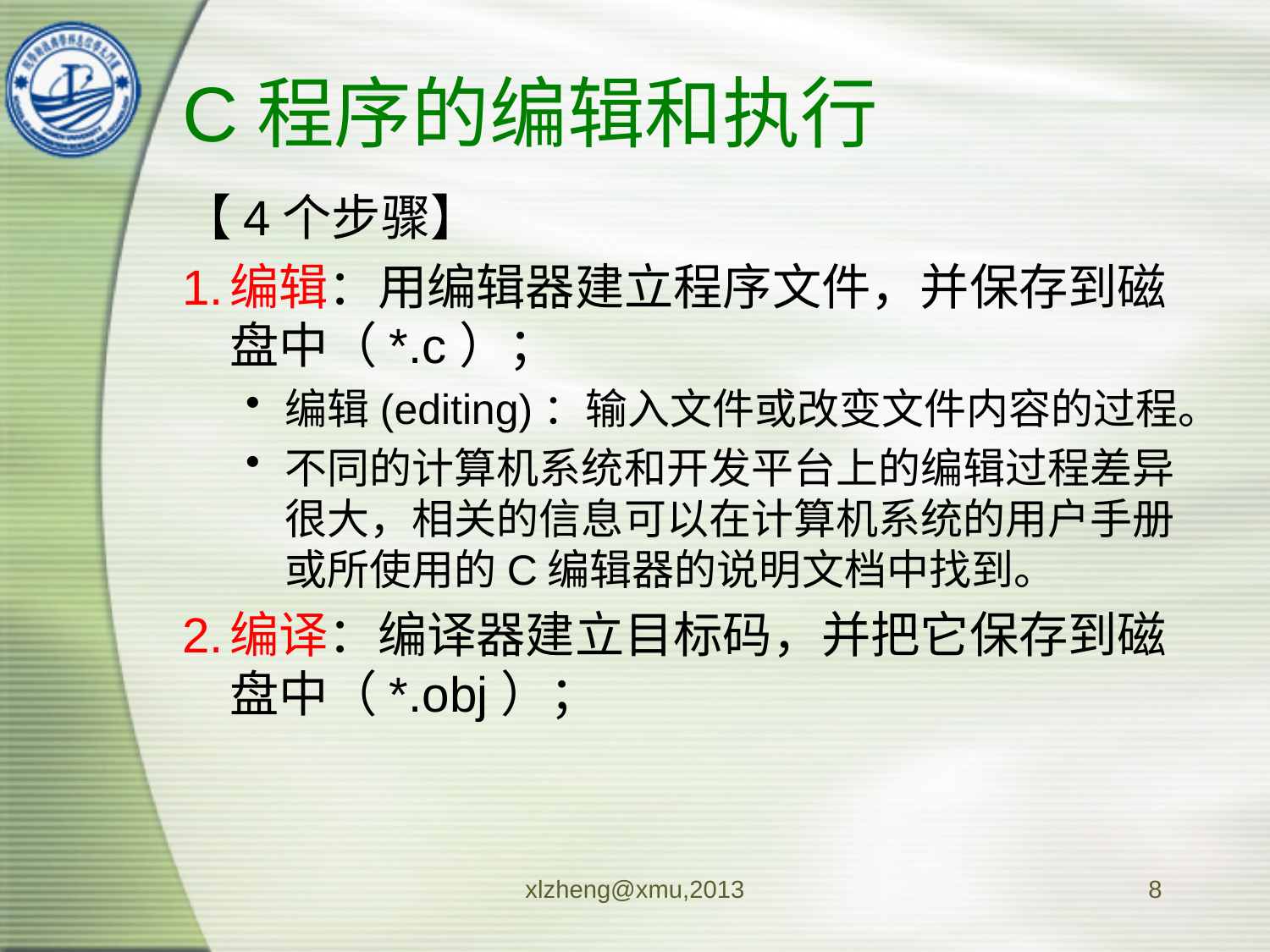

# C程序的编辑和执行
【4个步骤】
编辑：用编辑器建立程序文件，并保存到磁盘中（*.c）；
编辑(editing)：输入文件或改变文件内容的过程。
不同的计算机系统和开发平台上的编辑过程差异很大，相关的信息可以在计算机系统的用户手册或所使用的C编辑器的说明文档中找到。
编译：编译器建立目标码，并把它保存到磁盘中（*.obj）；
xlzheng@xmu,2013
8